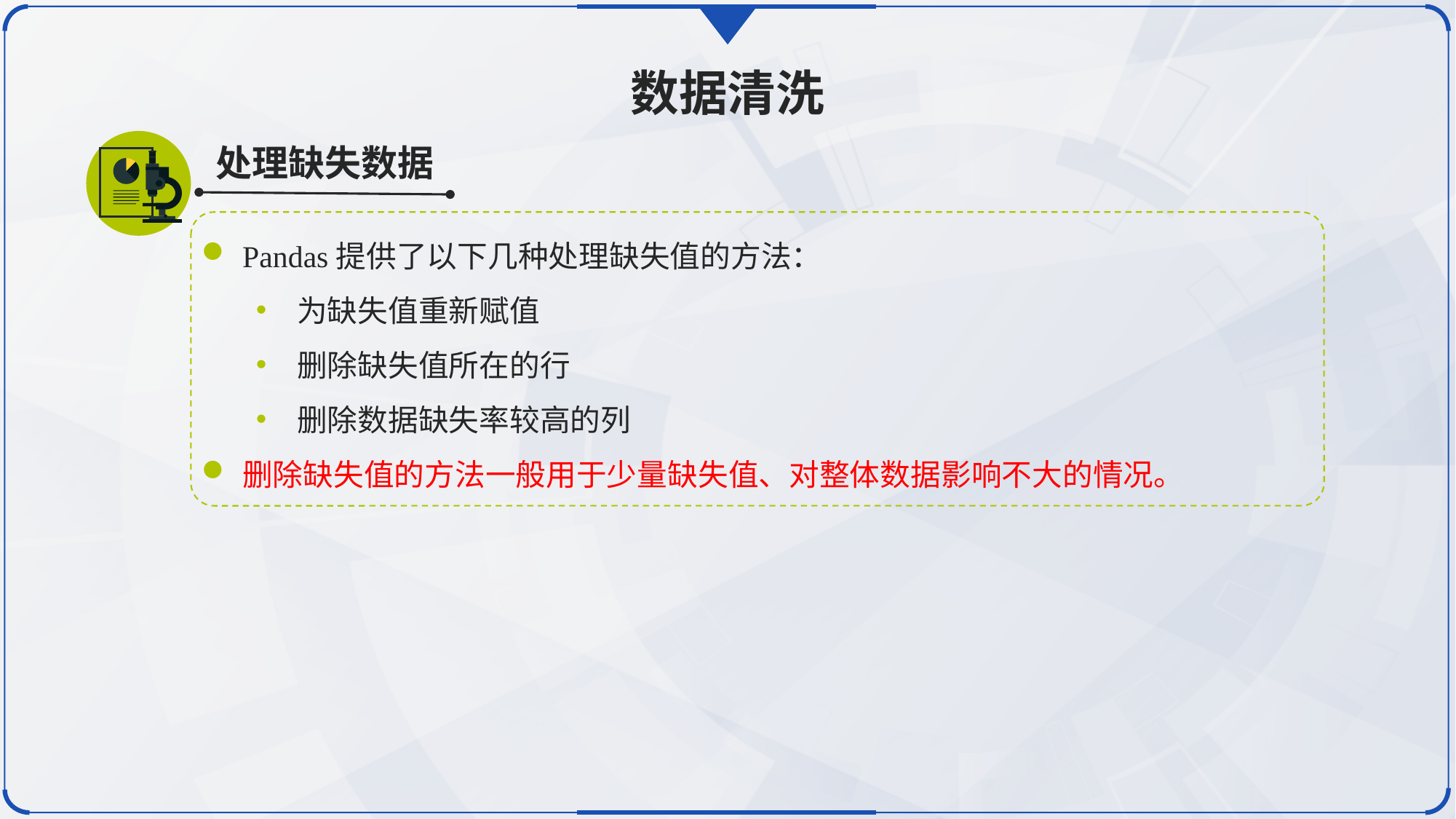

数据清洗

处理缺失数据

Pandas提供了以下几种处理缺失值的方法：
为缺失值重新赋值
删除缺失值所在的行
删除数据缺失率较高的列
删除缺失值的方法一般用于少量缺失值、对整体数据影响不大的情况。